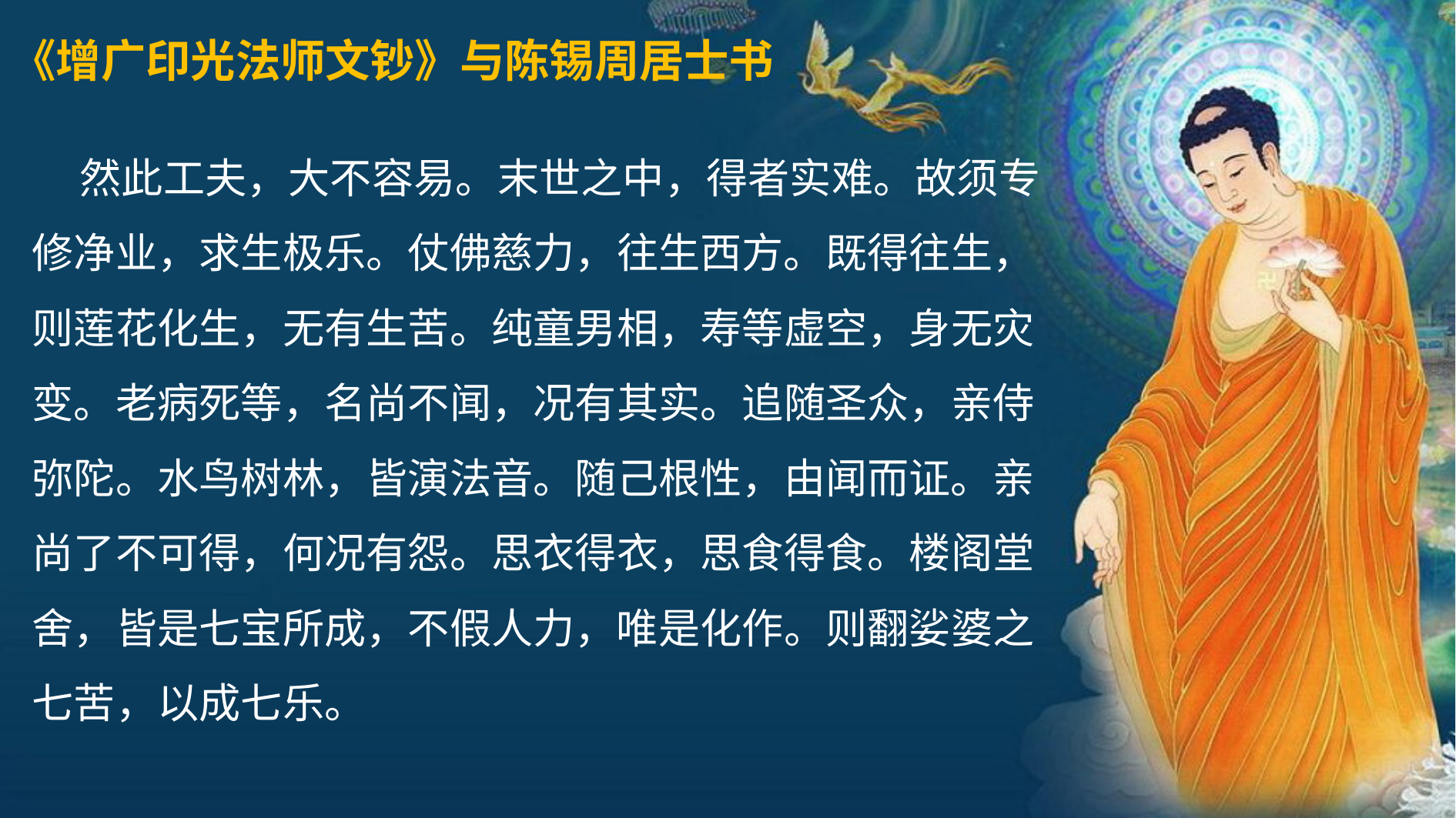

《增广印光法师文钞》与陈锡周居士书
    然此工夫，大不容易。末世之中，得者实难。故须专修净业，求生极乐。仗佛慈力，往生西方。既得往生，则莲花化生，无有生苦。纯童男相，寿等虚空，身无灾变。老病死等，名尚不闻，况有其实。追随圣众，亲侍弥陀。水鸟树林，皆演法音。随己根性，由闻而证。亲尚了不可得，何况有怨。思衣得衣，思食得食。楼阁堂舍，皆是七宝所成，不假人力，唯是化作。则翻娑婆之七苦，以成七乐。